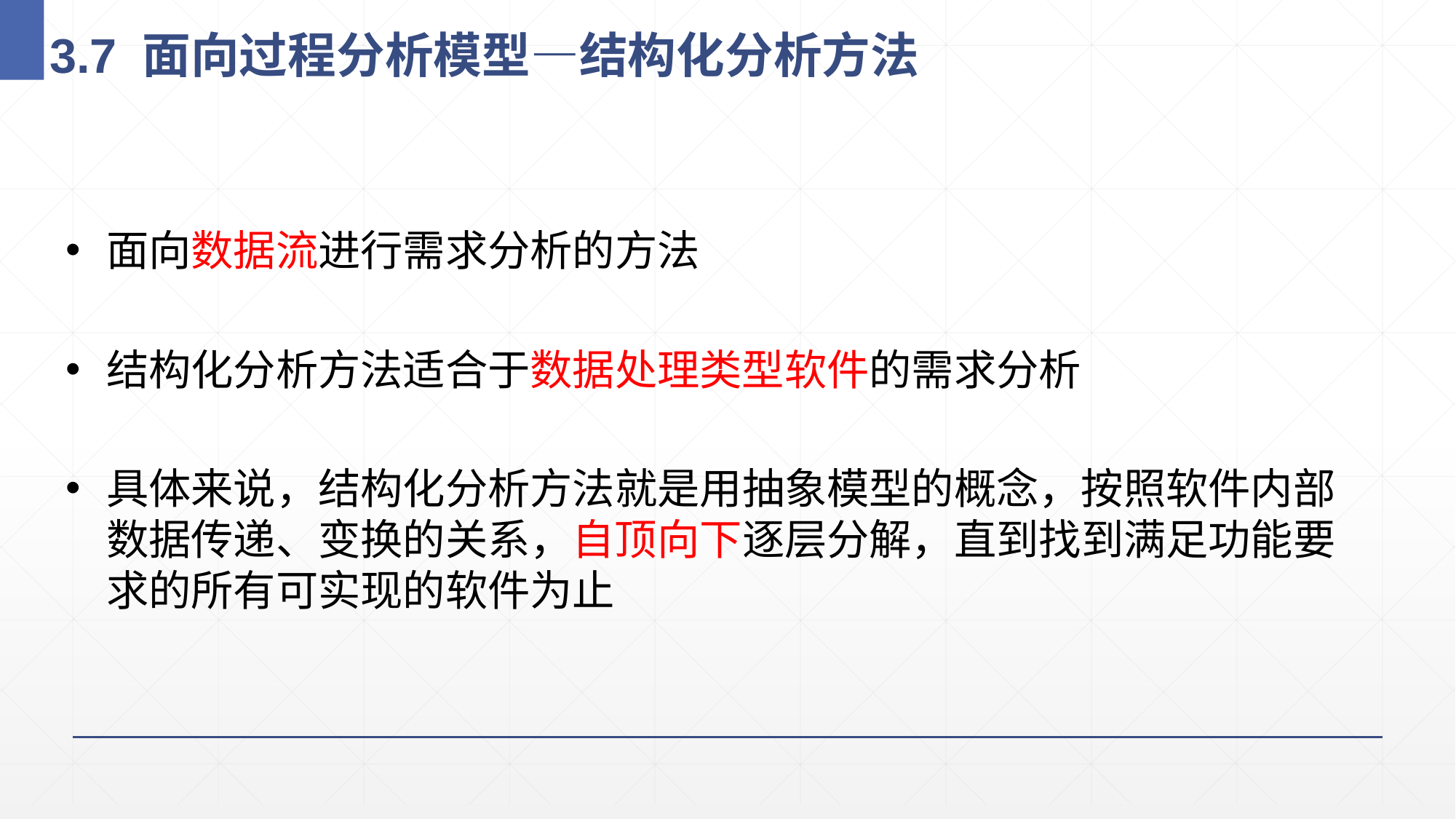

3.7 面向过程分析模型—结构化分析方法
面向数据流进行需求分析的方法

结构化分析方法适合于数据处理类型软件的需求分析

具体来说，结构化分析方法就是用抽象模型的概念，按照软件内部数据传递、变换的关系，自顶向下逐层分解，直到找到满足功能要求的所有可实现的软件为止